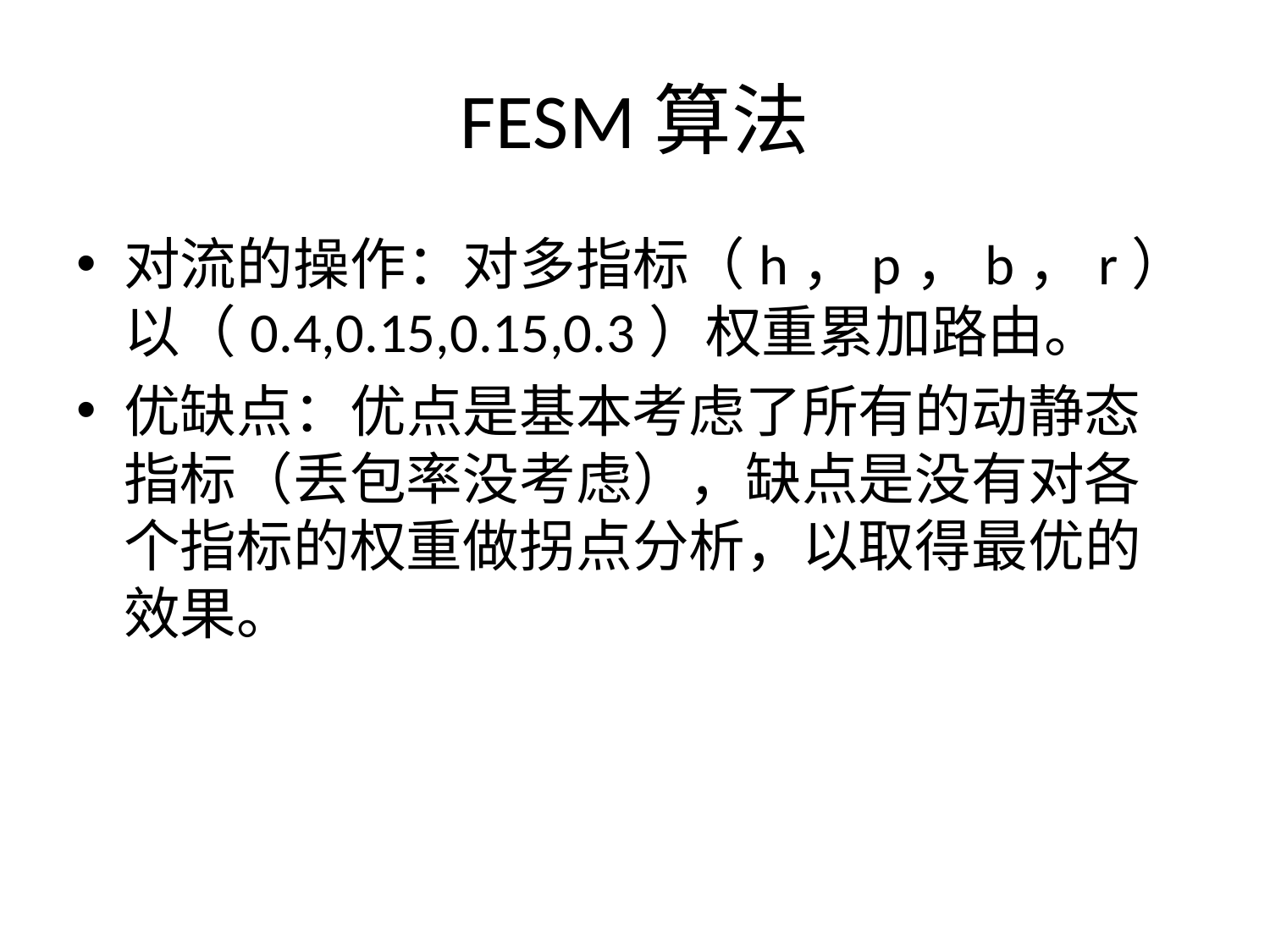

# FESM算法
对流的操作：对多指标（h，p，b，r）以（0.4,0.15,0.15,0.3）权重累加路由。
优缺点：优点是基本考虑了所有的动静态指标（丢包率没考虑），缺点是没有对各个指标的权重做拐点分析，以取得最优的效果。